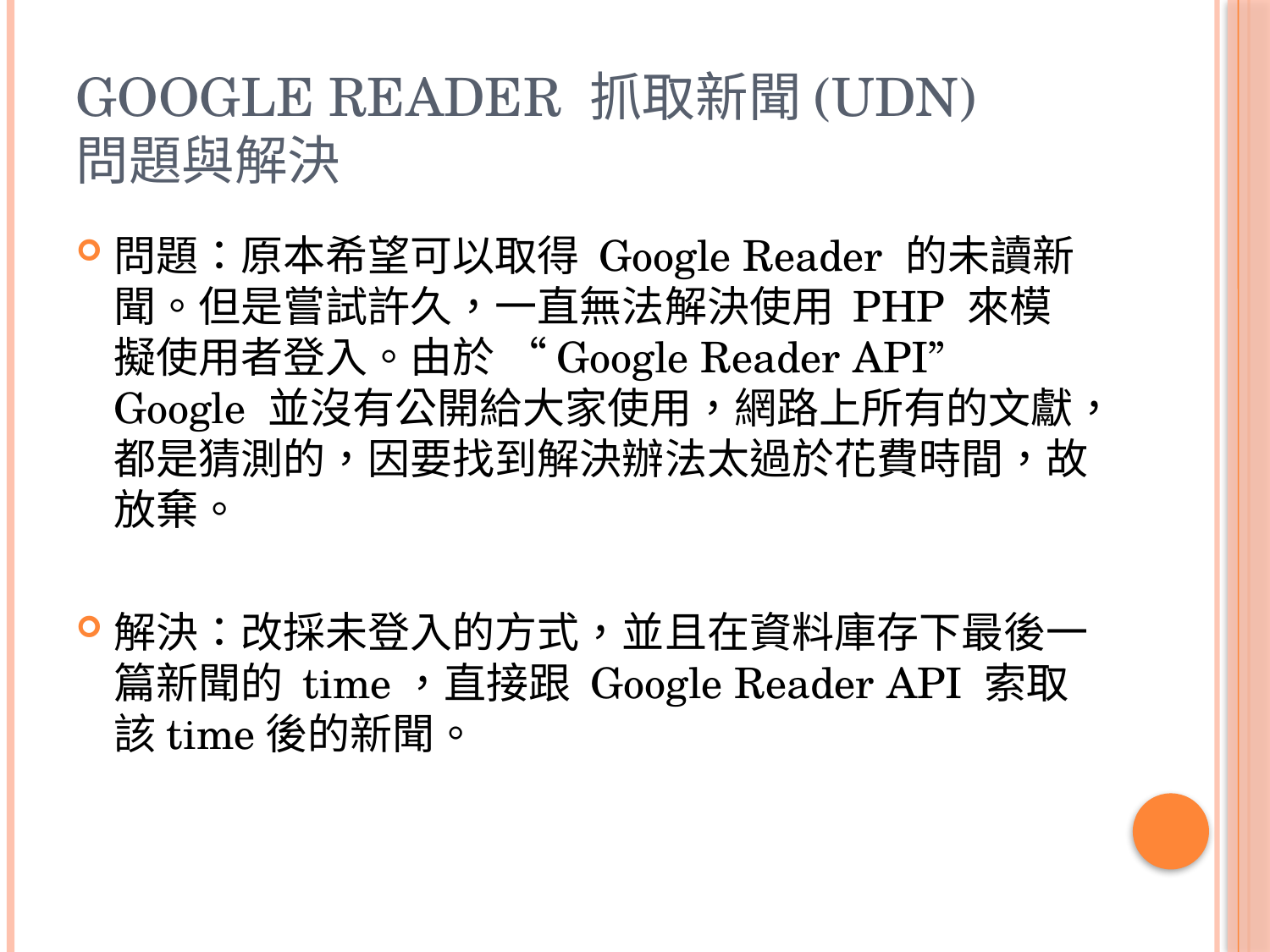

# Google Reader 抓取新聞(UDN) 問題與解決
問題：原本希望可以取得 Google Reader 的未讀新聞。但是嘗試許久，一直無法解決使用 PHP 來模擬使用者登入。由於 “Google Reader API” Google 並沒有公開給大家使用，網路上所有的文獻，都是猜測的，因要找到解決辦法太過於花費時間，故放棄。

解決：改採未登入的方式，並且在資料庫存下最後一篇新聞的 time，直接跟 Google Reader API 索取該time後的新聞。